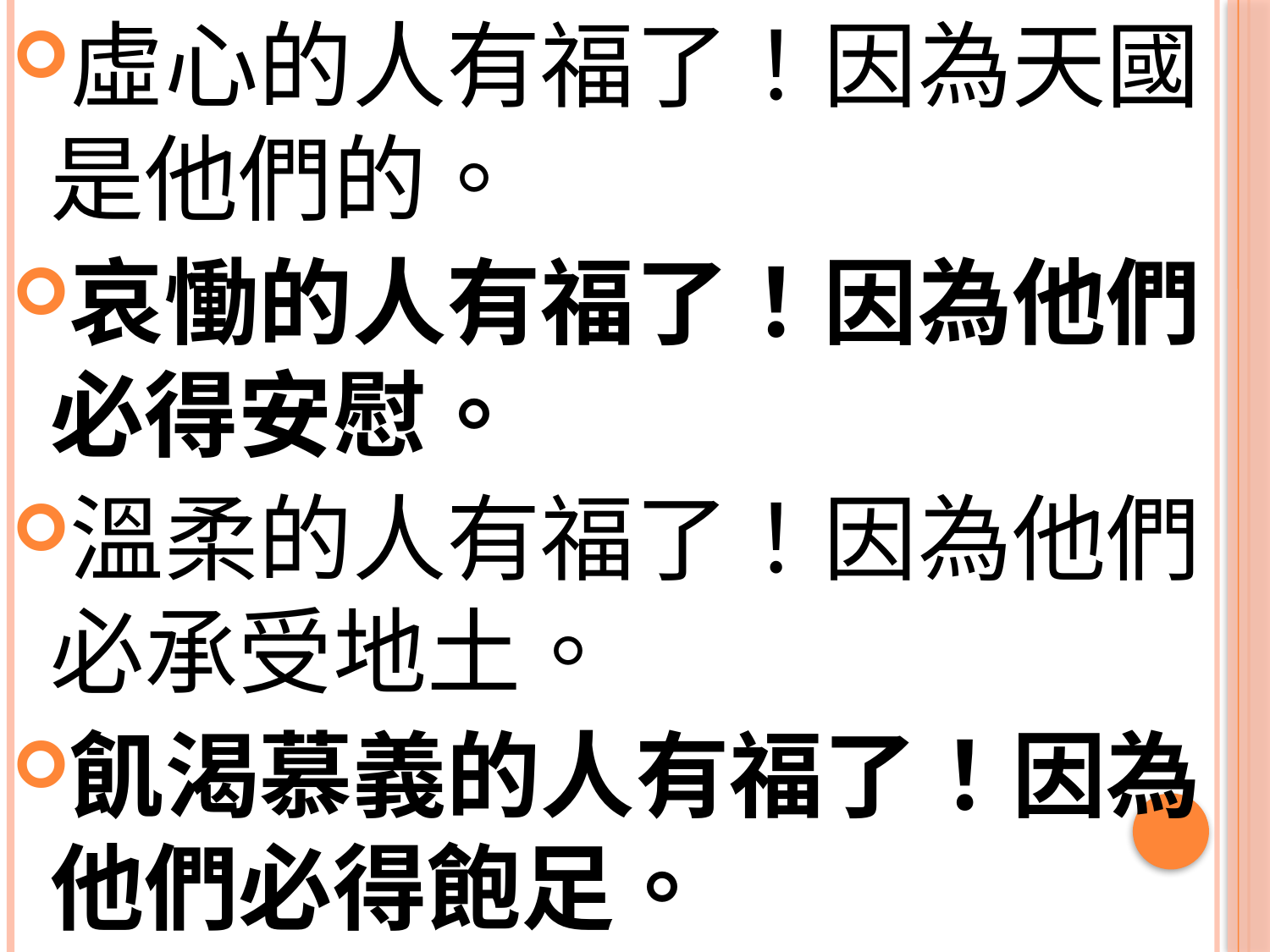

虛心的人有福了！因為天國是他們的。
哀慟的人有福了！因為他們必得安慰。
溫柔的人有福了！因為他們必承受地土。
飢渴慕義的人有福了！因為他們必得飽足。